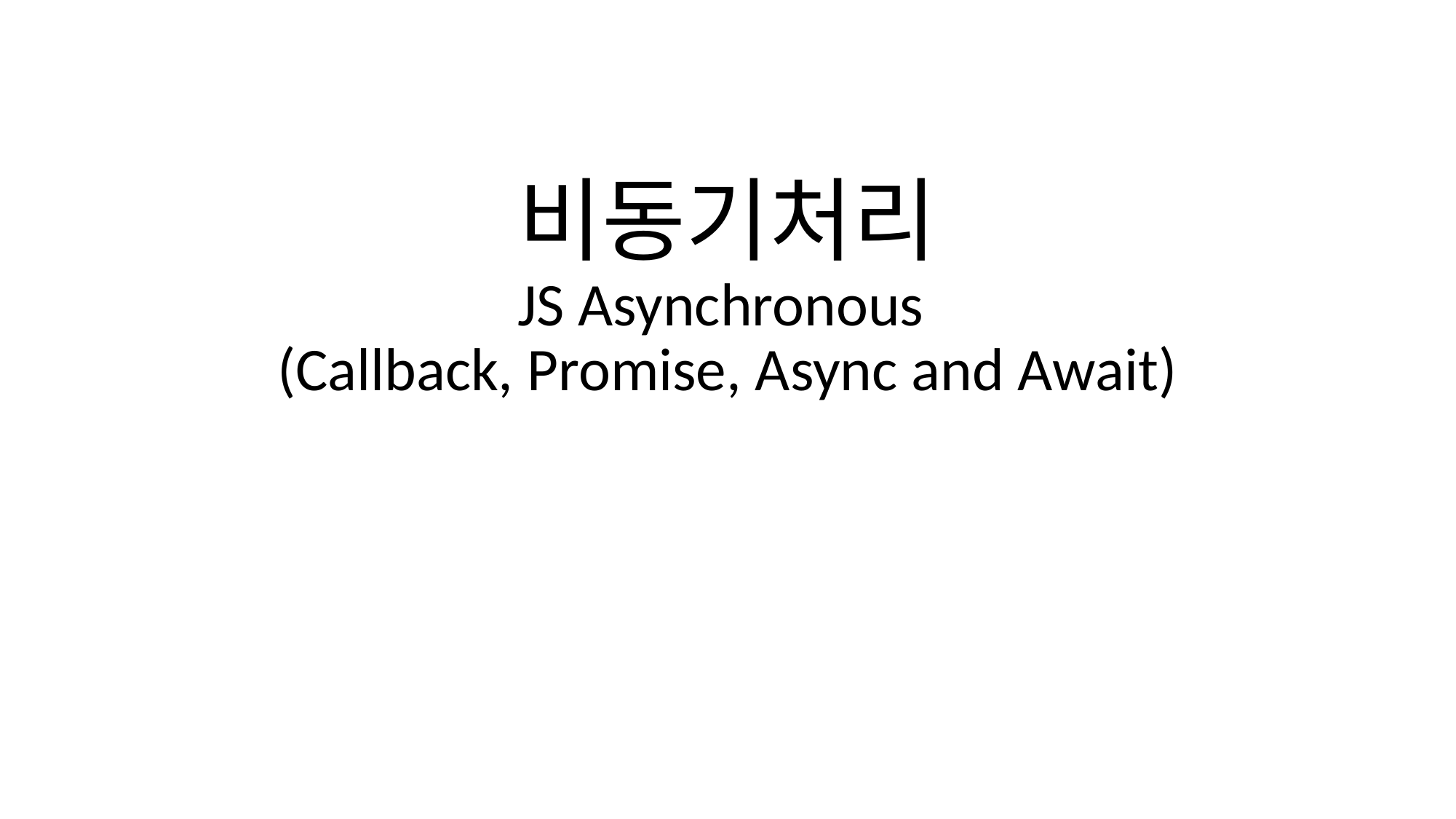

# 비동기처리 JS Asynchronous (Callback, Promise, Async and Await)